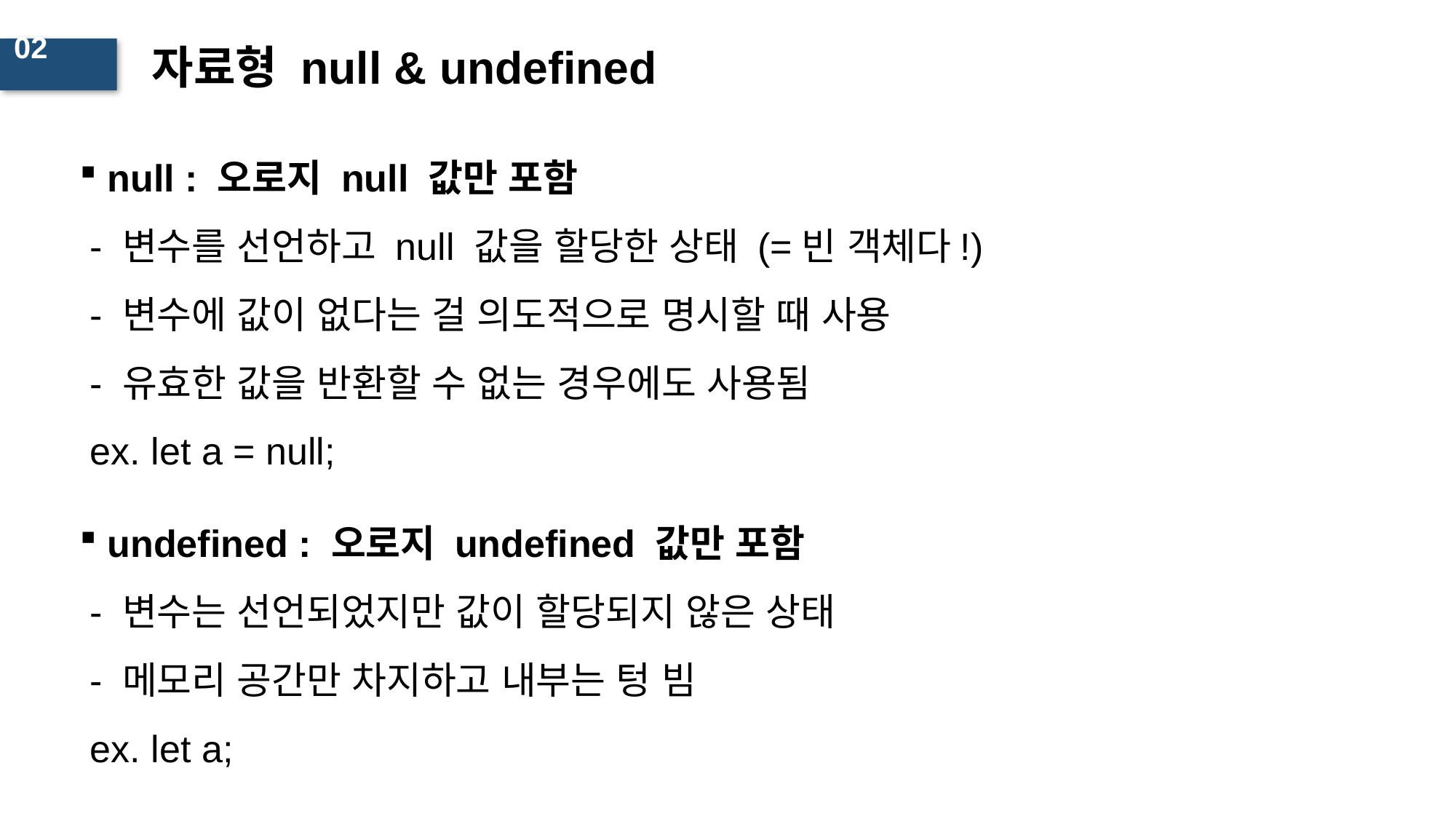

# 자료형 null & undefined
02
 null : 오로지 null 값만 포함
 - 변수를 선언하고 null 값을 할당한 상태 (=빈 객체다!)
 - 변수에 값이 없다는 걸 의도적으로 명시할 때 사용
 - 유효한 값을 반환할 수 없는 경우에도 사용됨
 ex. let a = null;
 undefined : 오로지 undefined 값만 포함
 - 변수는 선언되었지만 값이 할당되지 않은 상태
 - 메모리 공간만 차지하고 내부는 텅 빔
 ex. let a;